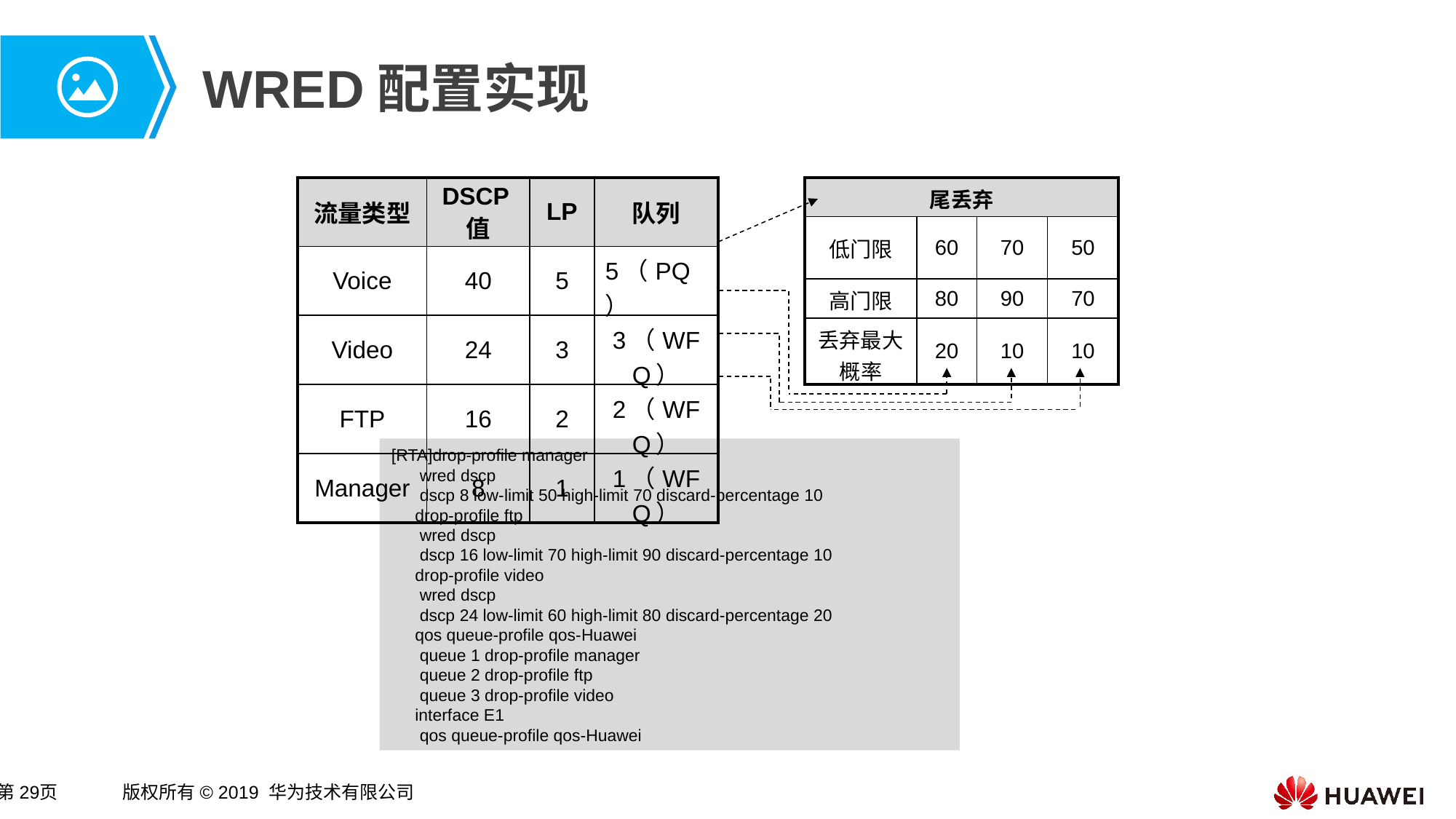

# WRED配置实现
| 流量类型 | DSCP值 | LP | 队列 |
| --- | --- | --- | --- |
| Voice | 40 | 5 | 5（PQ） |
| Video | 24 | 3 | 3（WFQ） |
| FTP | 16 | 2 | 2（WFQ） |
| Manager | 8 | 1 | 1（WFQ） |
| 尾丢弃 |  |  |  |
| --- | --- | --- | --- |
| 低门限 | 60 | 70 | 50 |
| 高门限 | 80 | 90 | 70 |
| 丢弃最大概率 | 20 | 10 | 10 |
[RTA]drop-profile manager
      wred dscp
      dscp 8 low-limit 50 high-limit 70 discard-percentage 10
     drop-profile ftp
      wred dscp
      dscp 16 low-limit 70 high-limit 90 discard-percentage 10
     drop-profile video
      wred dscp
      dscp 24 low-limit 60 high-limit 80 discard-percentage 20
     qos queue-profile qos-Huawei
      queue 1 drop-profile manager
      queue 2 drop-profile ftp
      queue 3 drop-profile video
     interface E1
      qos queue-profile qos-Huawei